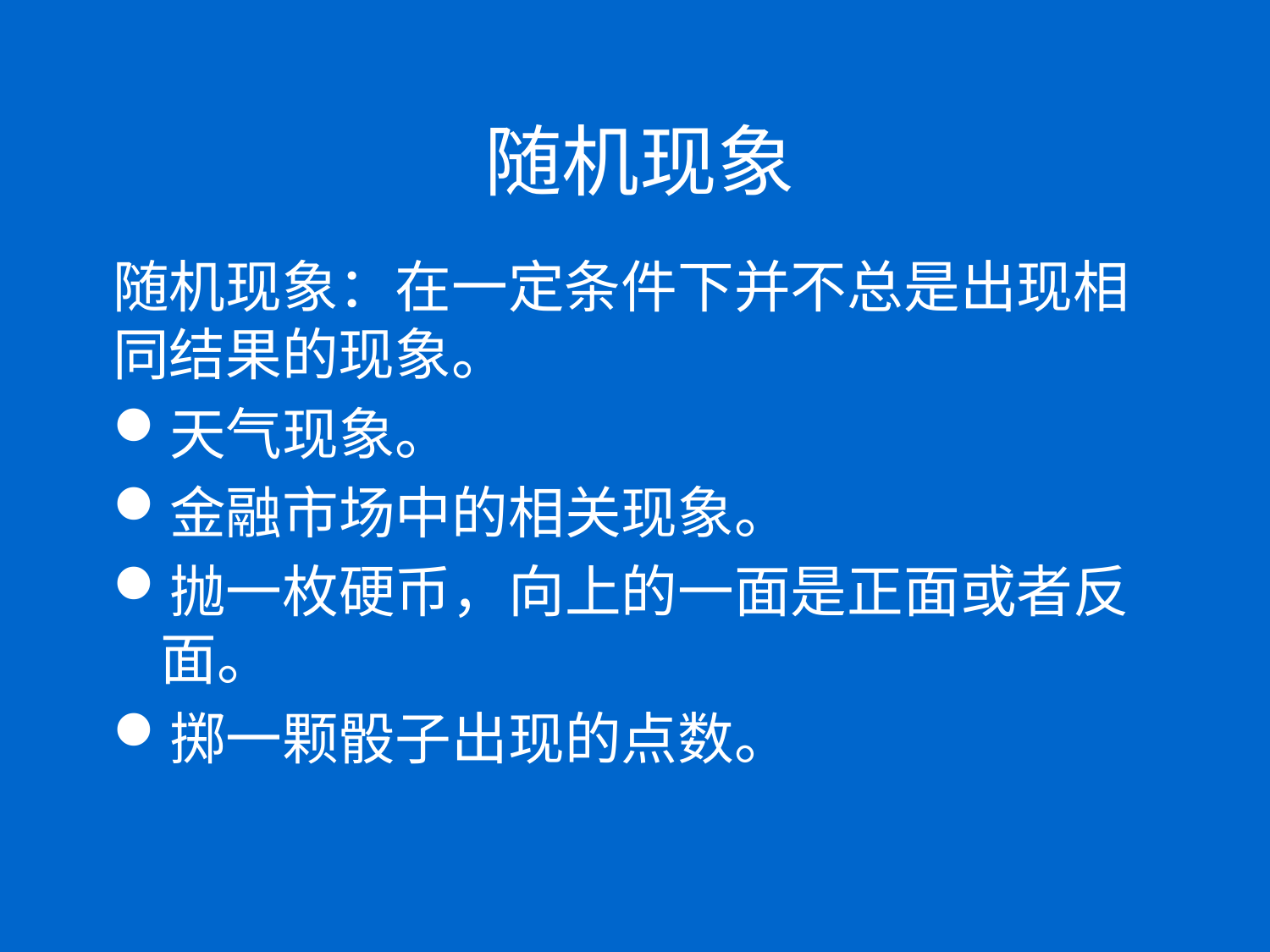

# 随机现象
随机现象：在一定条件下并不总是出现相同结果的现象。
天气现象。
金融市场中的相关现象。
抛一枚硬币，向上的一面是正面或者反面。
掷一颗骰子出现的点数。